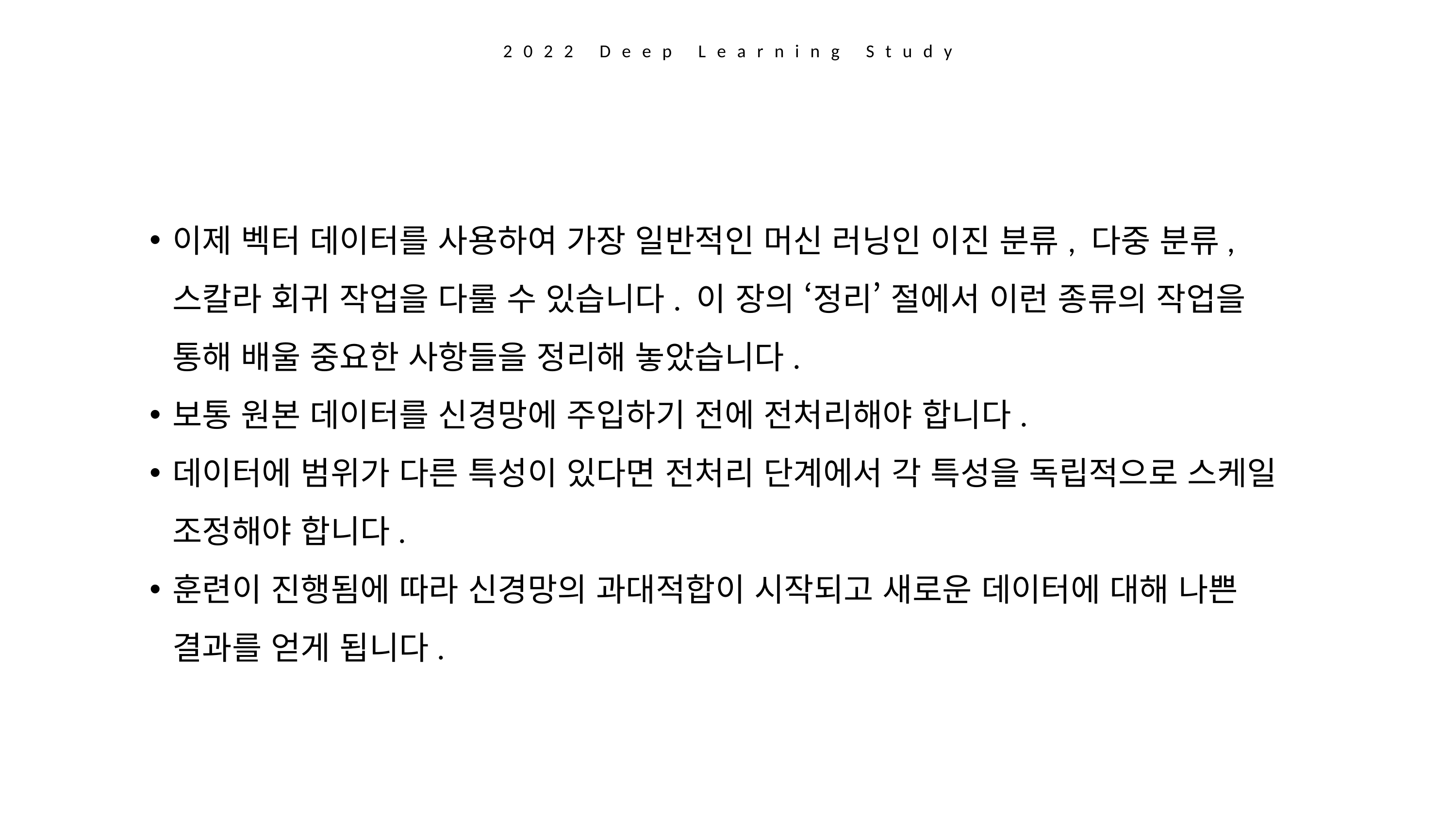

2022 Deep Learning Study
이제 벡터 데이터를 사용하여 가장 일반적인 머신 러닝인 이진 분류, 다중 분류, 스칼라 회귀 작업을 다룰 수 있습니다. 이 장의 ‘정리’ 절에서 이런 종류의 작업을 통해 배울 중요한 사항들을 정리해 놓았습니다.
보통 원본 데이터를 신경망에 주입하기 전에 전처리해야 합니다.
데이터에 범위가 다른 특성이 있다면 전처리 단계에서 각 특성을 독립적으로 스케일 조정해야 합니다.
훈련이 진행됨에 따라 신경망의 과대적합이 시작되고 새로운 데이터에 대해 나쁜 결과를 얻게 됩니다.